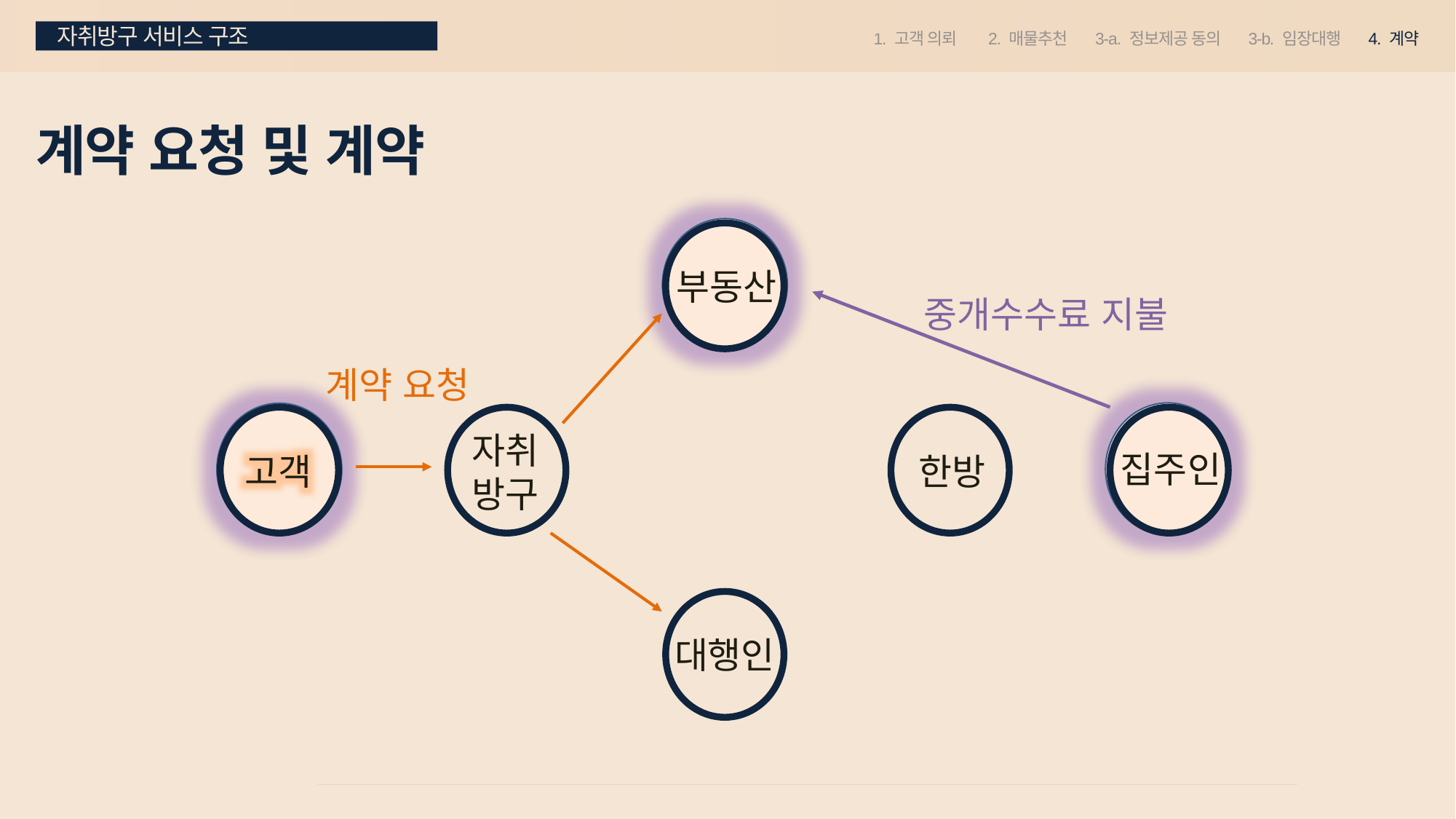

자취방구 서비스 구조
1. 고객 의뢰       2. 매물추천      3-a. 정보제공 동의      3-b. 임장대행      4. 계약
# 계약 요청 및 계약

부동산
중개수수료 지불
계약 요청

자취
방구
집주인
고객
한방
대행인